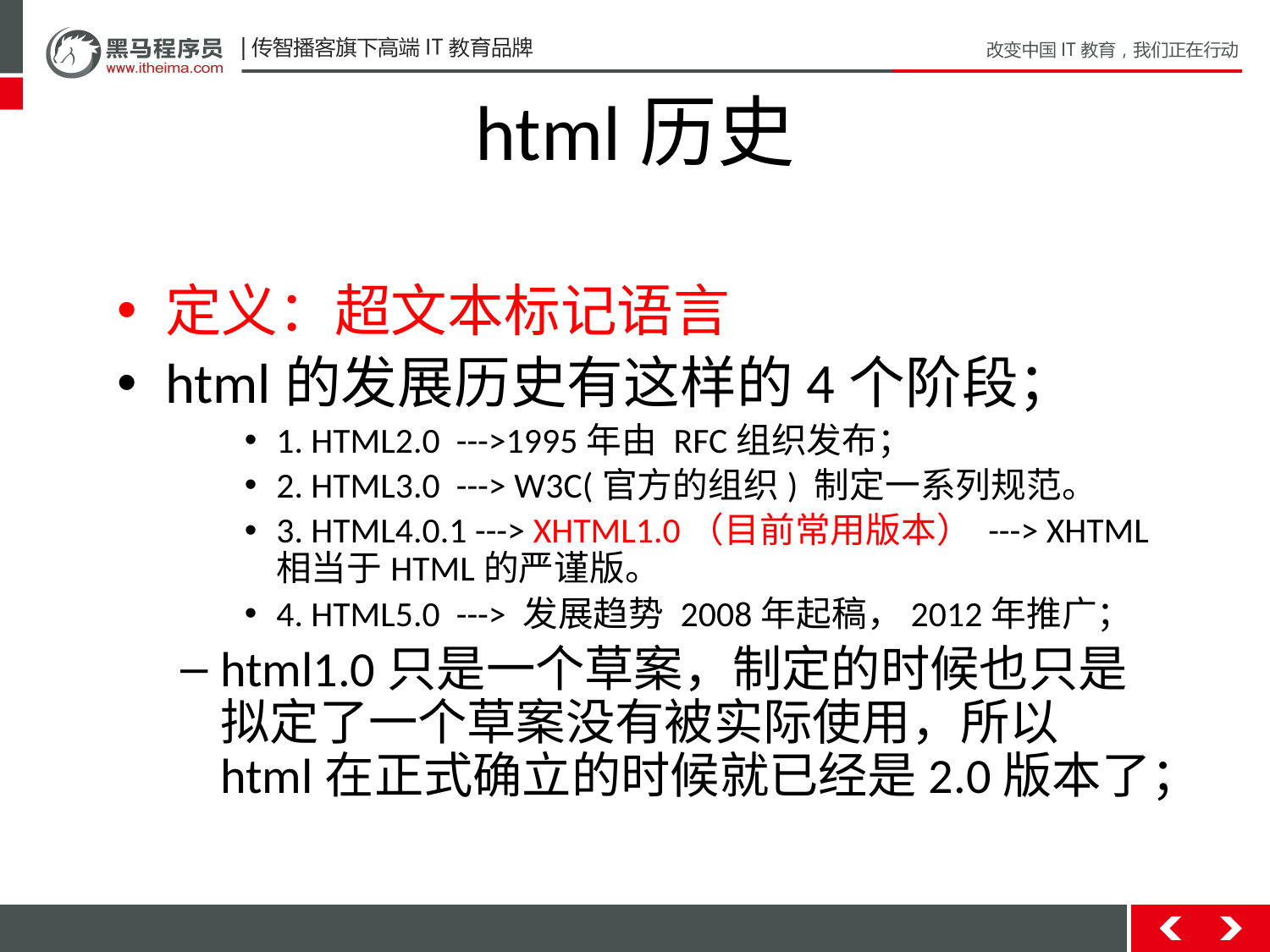

html历史
定义：超文本标记语言
html的发展历史有这样的4个阶段；
1. HTML2.0  --->1995年由 RFC组织发布；
2. HTML3.0  ---> W3C(官方的组织) 制定一系列规范。
3. HTML4.0.1 ---> XHTML1.0（目前常用版本） ---> XHTML相当于HTML的严谨版。
4. HTML5.0  ---> 发展趋势 2008年起稿，2012年推广；
html1.0只是一个草案，制定的时候也只是拟定了一个草案没有被实际使用，所以html在正式确立的时候就已经是2.0版本了；